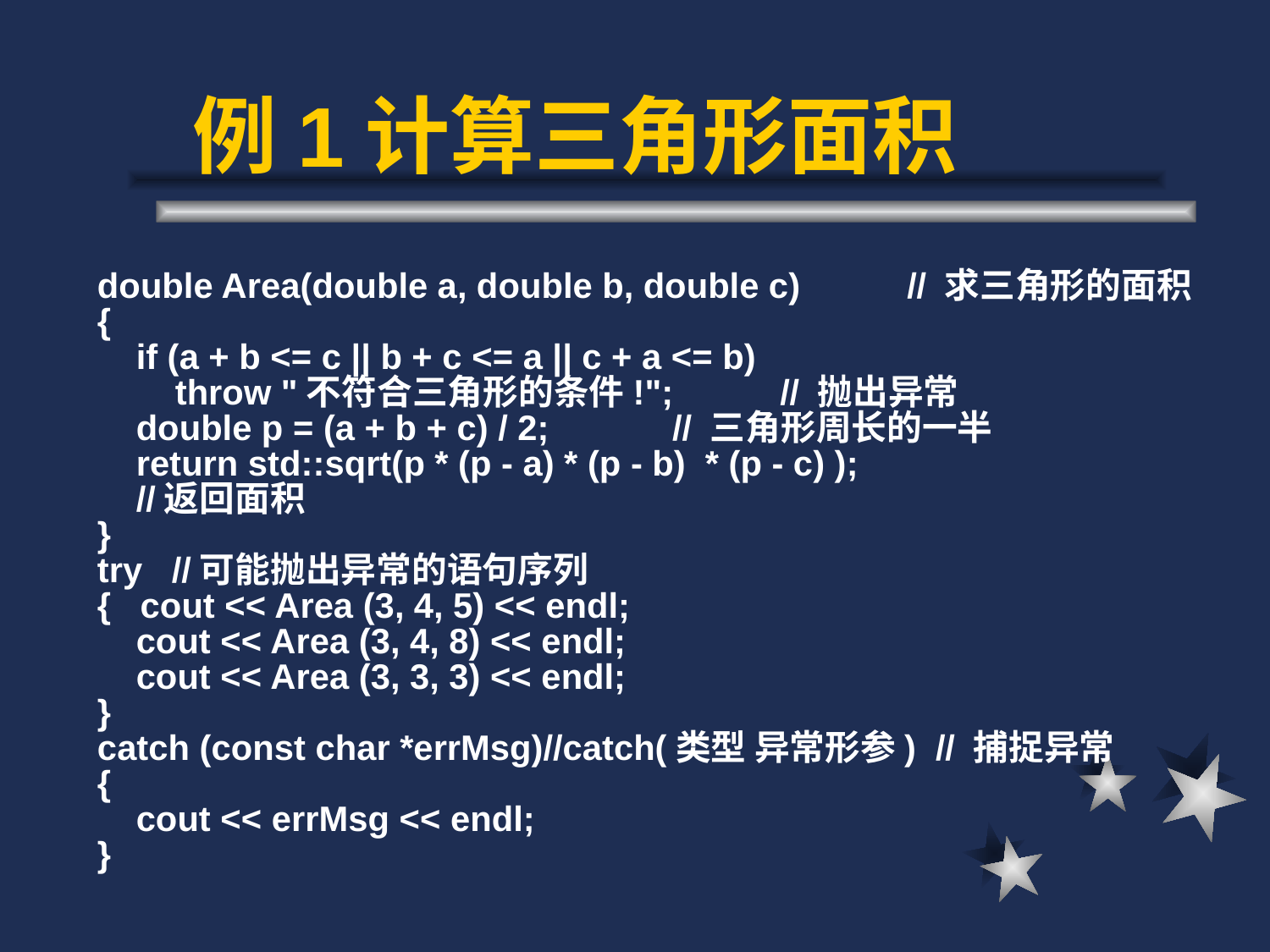

# 例1计算三角形面积
double Area(double a, double b, double c)	// 求三角形的面积
{
    if (a + b <= c || b + c <= a || c + a <= b)
        throw "不符合三角形的条件!";	// 抛出异常
    double p = (a + b + c) / 2;	  // 三角形周长的一半
    return std::sqrt(p * (p - a) * (p - b)  * (p - c) );
    //返回面积
}
try   //可能抛出异常的语句序列
{   cout << Area (3, 4, 5) << endl;
    cout << Area (3, 4, 8) << endl;
    cout << Area (3, 3, 3) << endl;
}
catch (const char *errMsg)//catch(类型 异常形参)  // 捕捉异常
{
    cout << errMsg << endl;
}
6